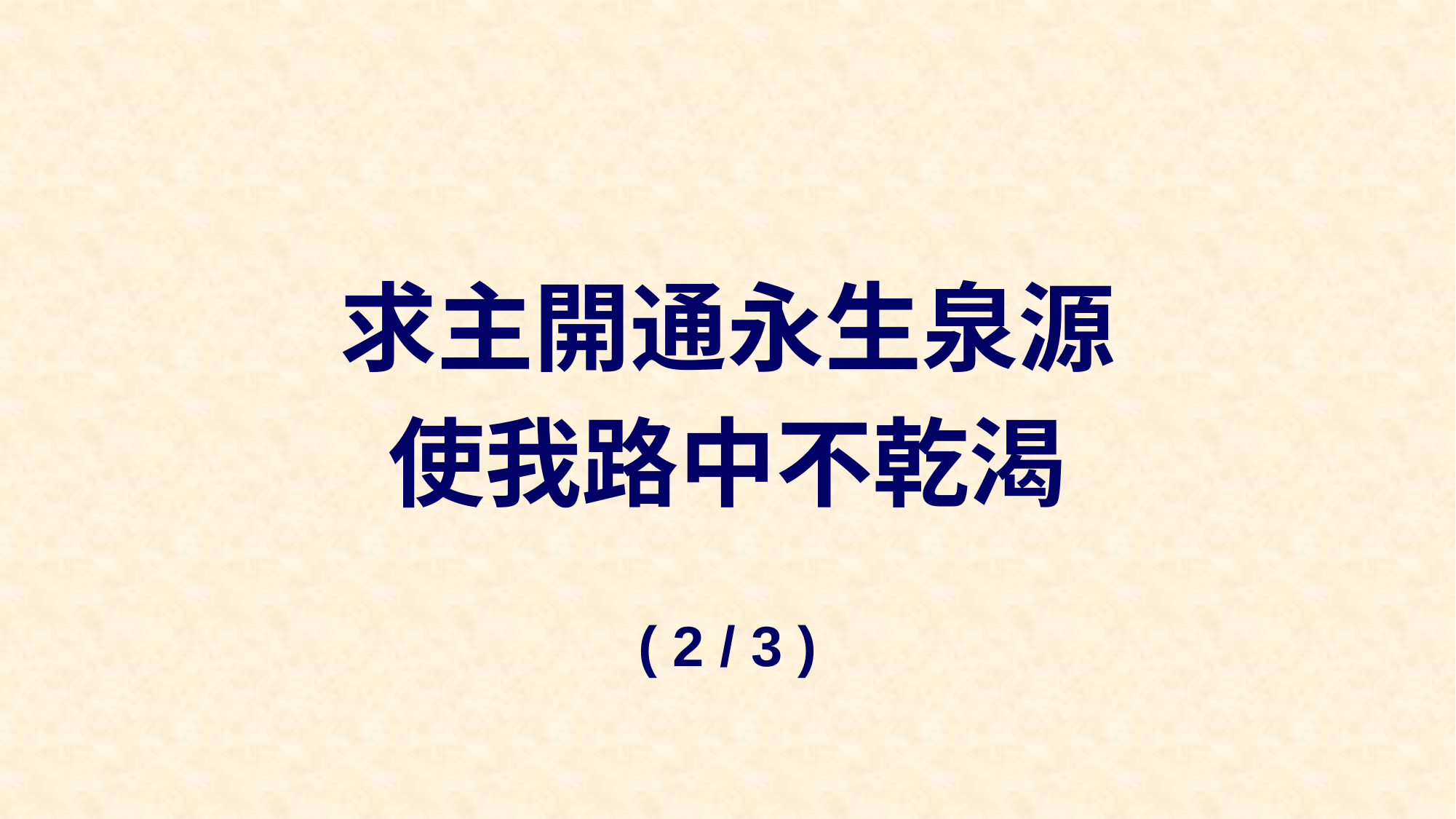

求主開通永生泉源
使我路中不乾渴
( 2 / 3 )